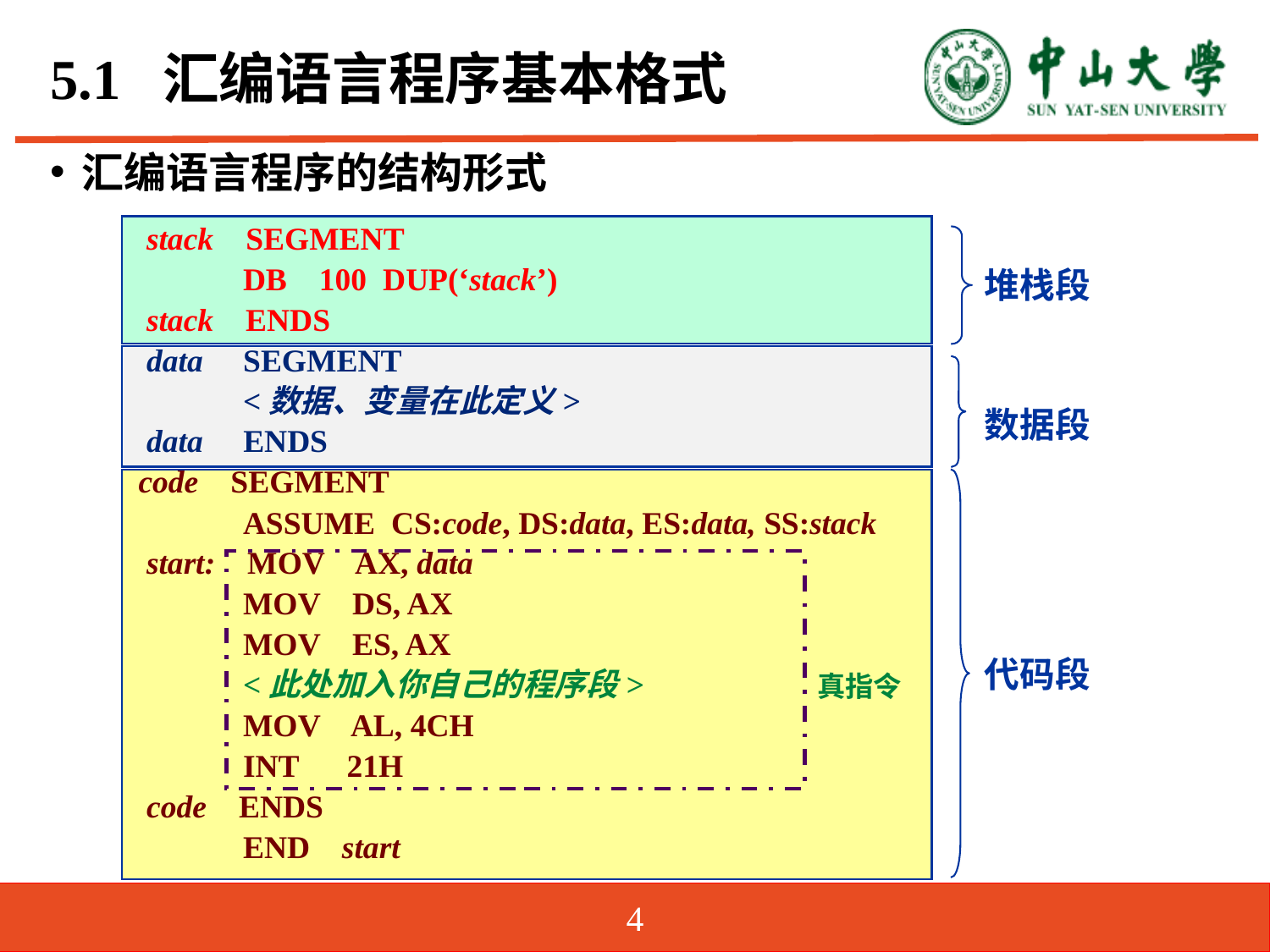

# 5.1  汇编语言程序基本格式
汇编语言程序的结构形式
    stack    SEGMENT
                DB    100  DUP(‘stack’)
    stack    ENDS
    data     SEGMENT
                <数据、变量在此定义>
    data     ENDS
   code    SEGMENT
                ASSUME  CS:code, DS:data, ES:data, SS:stack
    start:    MOV    AX, data
                MOV    DS, AX
                MOV    ES, AX
                <此处加入你自己的程序段>
                MOV    AL, 4CH
                INT      21H
    code    ENDS
                END    start

堆栈段

数据段

代码段
真指令
4